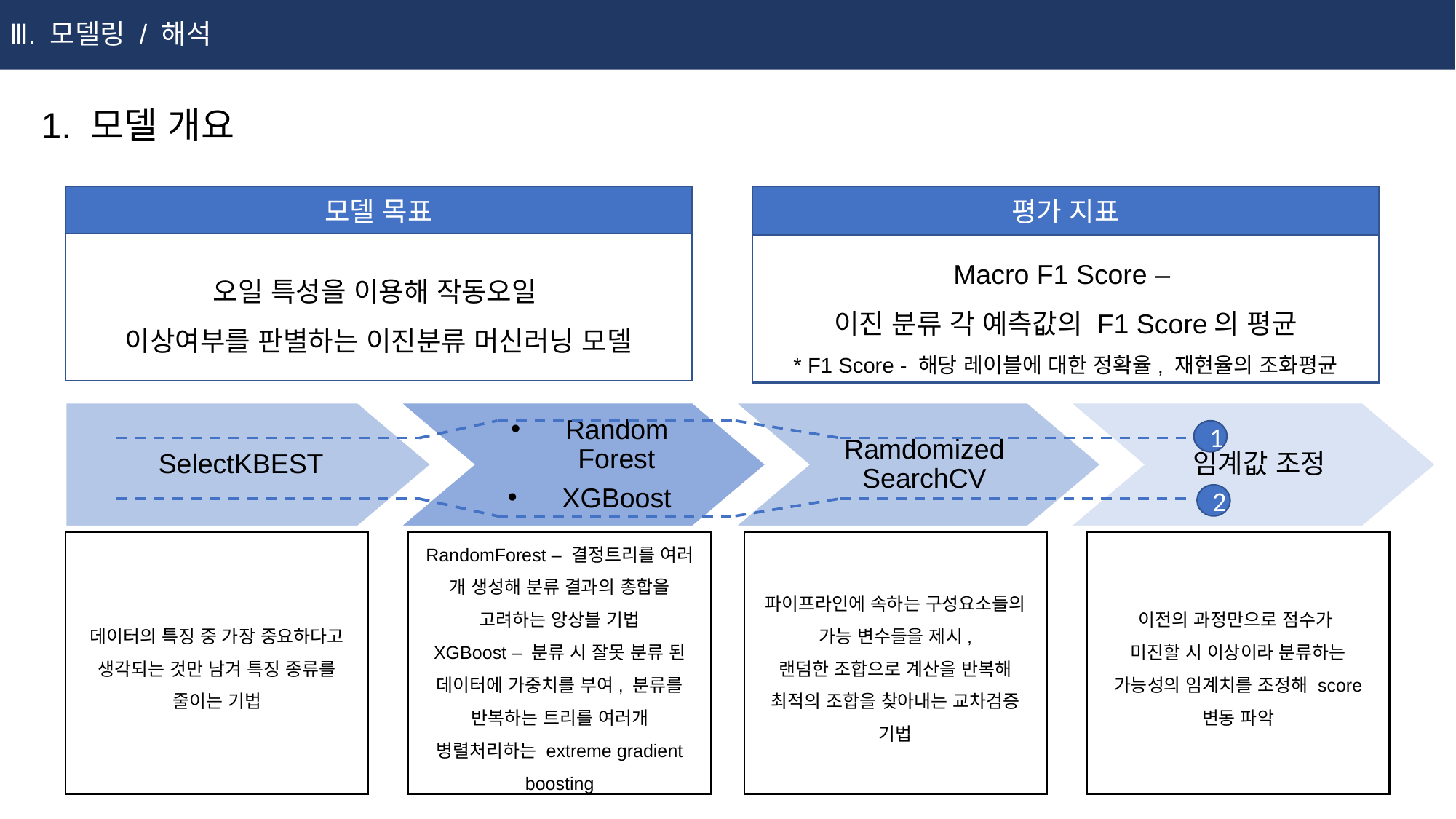

Ⅲ. 모델링 / 해석
   1. 모델 개요
모델 목표
평가 지표
오일 특성을 이용해 작동오일
이상여부를 판별하는 이진분류 머신러닝 모델
Macro F1 Score –
이진 분류 각 예측값의 F1 Score의 평균
* F1 Score - 해당 레이블에 대한 정확율, 재현율의 조화평균
SelectKBEST
Random Forest
XGBoost
Ramdomized SearchCV
임계값 조정
1
2
데이터의 특징 중 가장 중요하다고 생각되는 것만 남겨 특징 종류를 줄이는 기법
RandomForest – 결정트리를 여러 개 생성해 분류 결과의 총합을 고려하는 앙상블 기법
XGBoost – 분류 시 잘못 분류 된 데이터에 가중치를 부여, 분류를 반복하는 트리를 여러개 병렬처리하는 extreme gradient boosting
파이프라인에 속하는 구성요소들의 가능 변수들을 제시,
랜덤한 조합으로 계산을 반복해 최적의 조합을 찾아내는 교차검증 기법
이전의 과정만으로 점수가
미진할 시 이상이라 분류하는 가능성의 임계치를 조정해 score 변동 파악